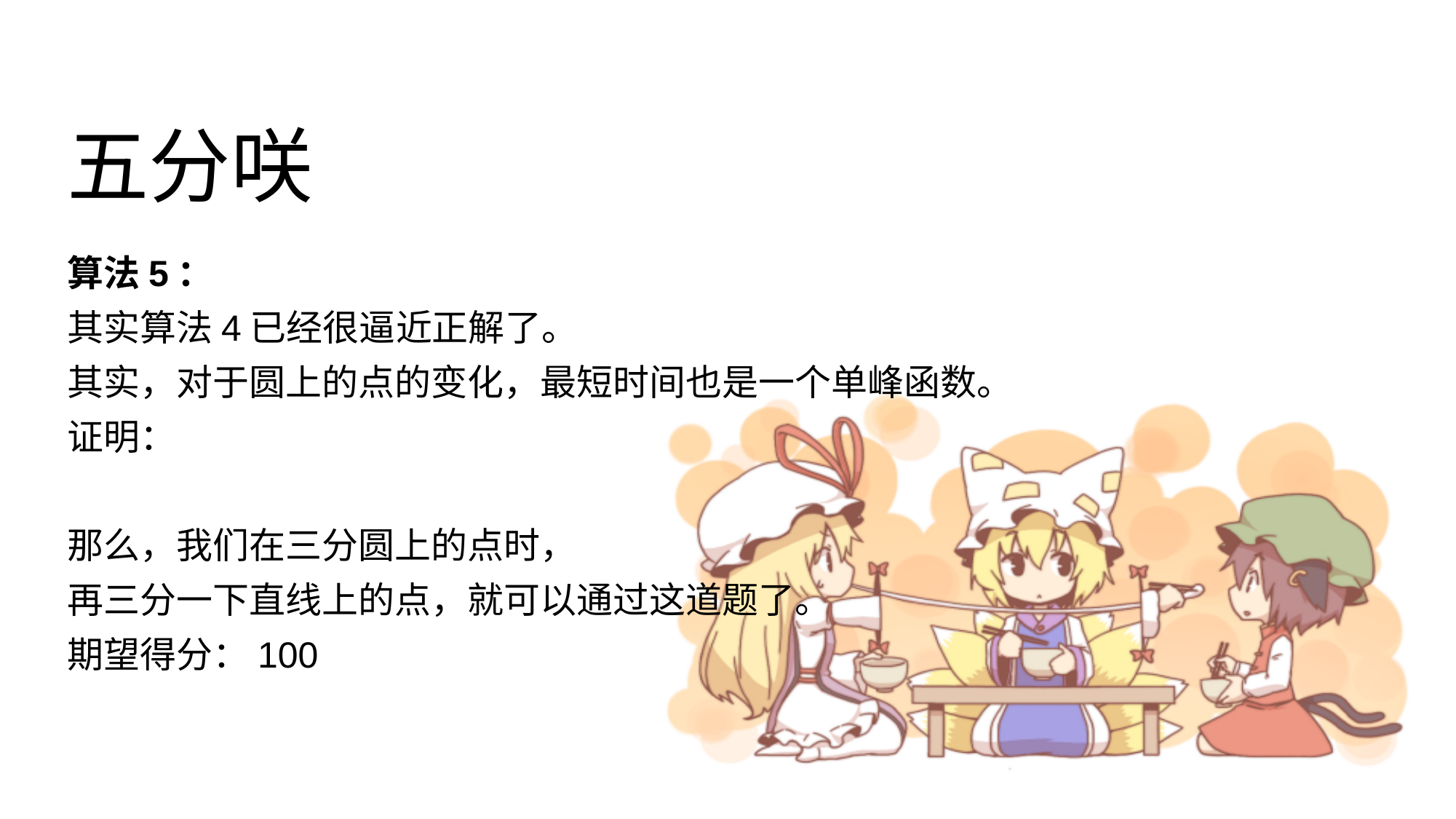

# 五分咲
算法5：
其实算法4已经很逼近正解了。
其实，对于圆上的点的变化，最短时间也是一个单峰函数。
证明：

那么，我们在三分圆上的点时，
再三分一下直线上的点，就可以通过这道题了。
期望得分：100